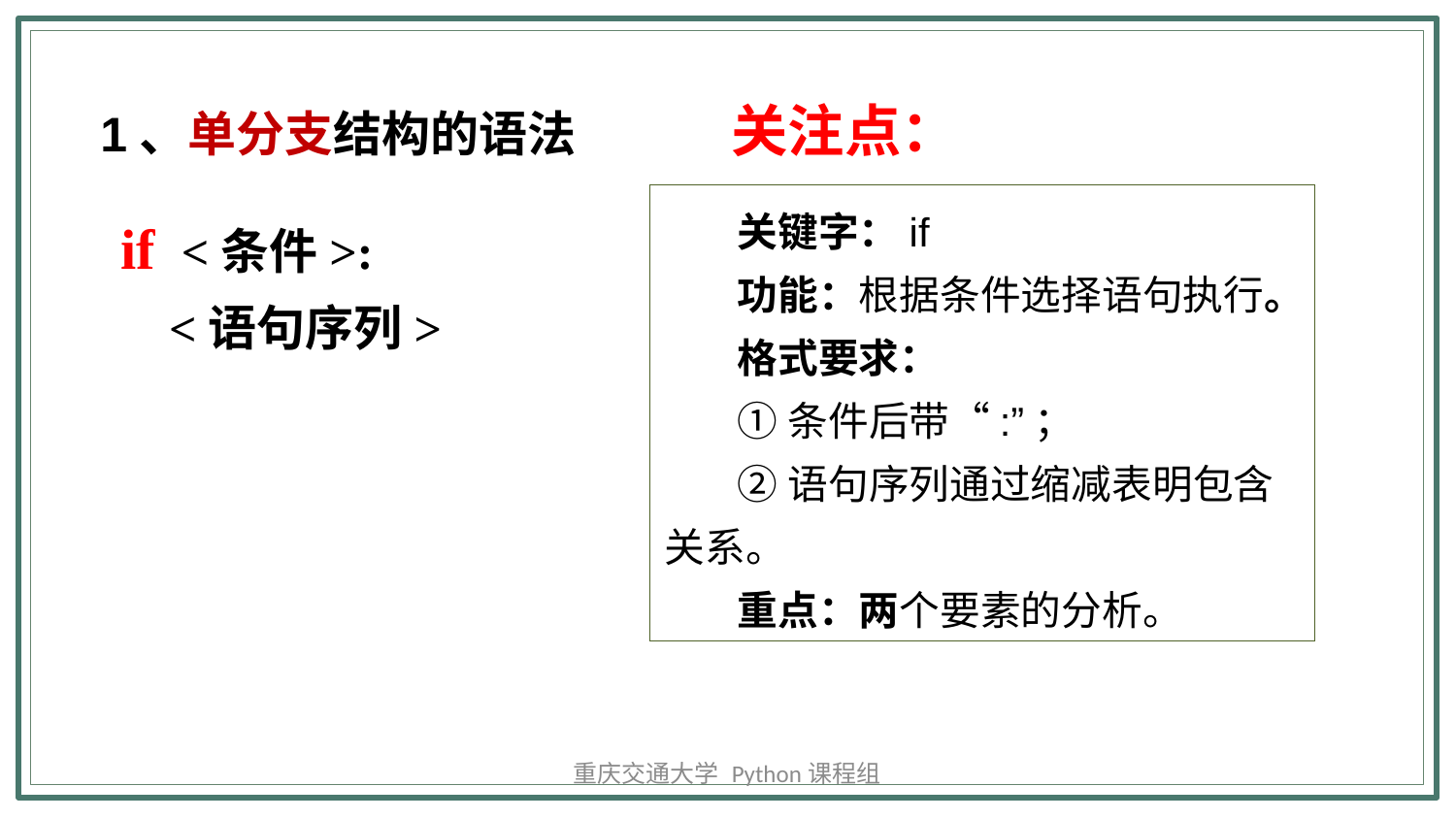

1、单分支结构的语法
关注点：
关键字：if
功能：根据条件选择语句执行。
格式要求：
①条件后带“:”；
②语句序列通过缩减表明包含关系。
重点：两个要素的分析。
if  <条件>:
    <语句序列>
重庆交通大学 Python课程组